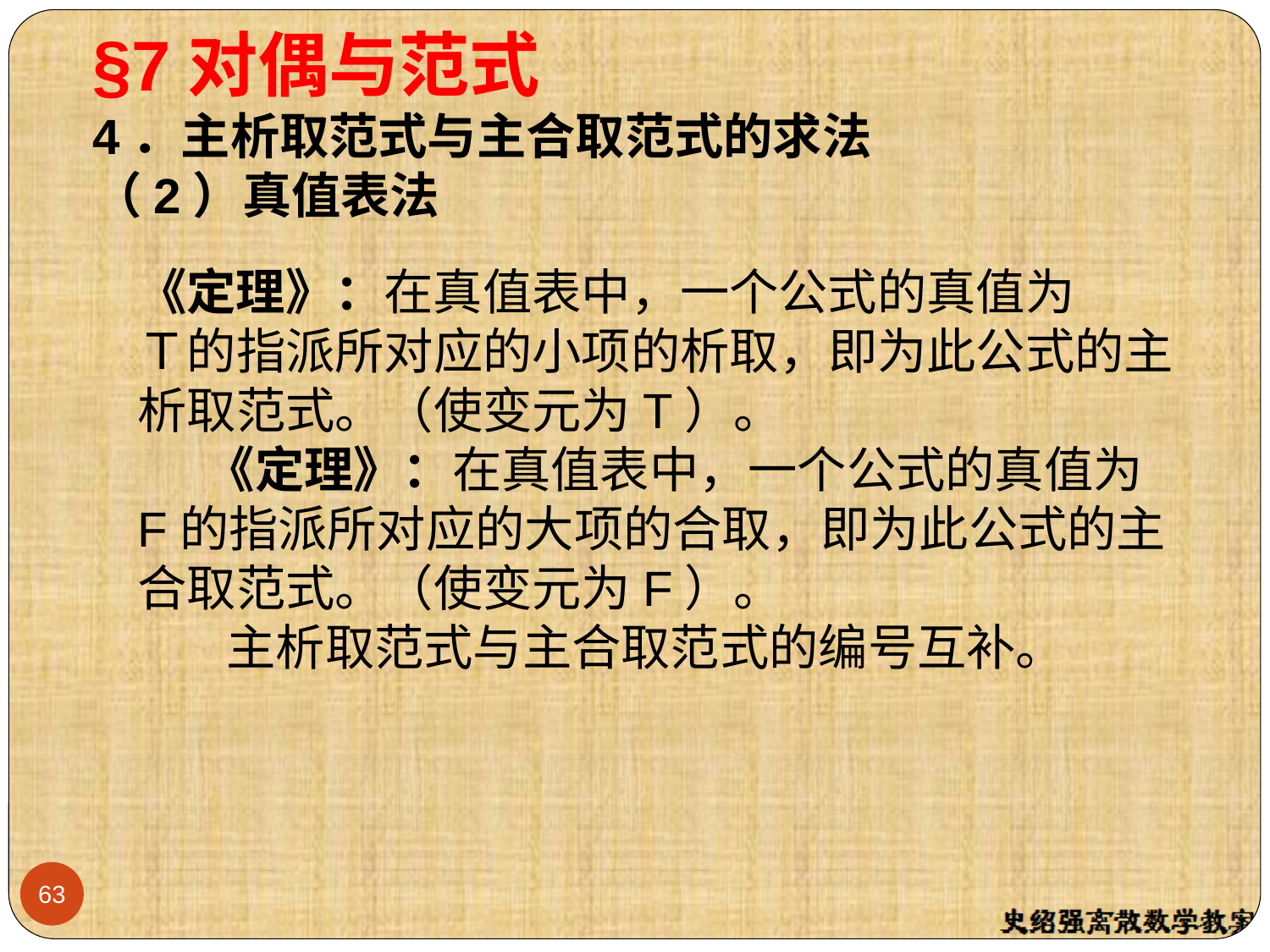

§7对偶与范式
4．主析取范式与主合取范式的求法
（2）真值表法
《定理》：在真值表中，一个公式的真值为
Ｔ的指派所对应的小项的析取，即为此公式的主
析取范式。（使变元为T）。
     《定理》：在真值表中，一个公式的真值为
F的指派所对应的大项的合取，即为此公式的主
合取范式。（使变元为F）。
       主析取范式与主合取范式的编号互补。

63